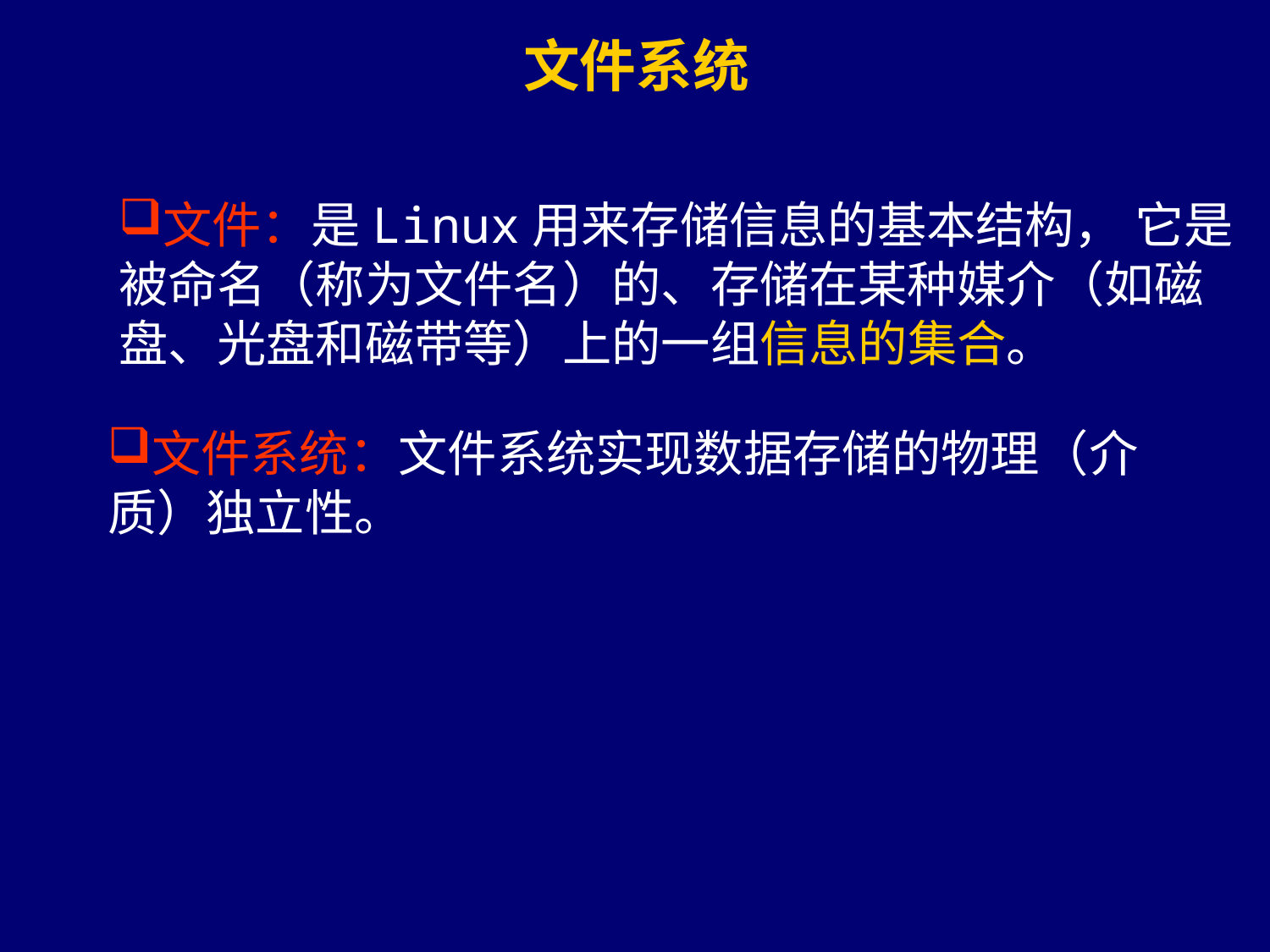

# 文件系统
文件：是Linux用来存储信息的基本结构， 它是被命名（称为文件名）的、存储在某种媒介（如磁盘、光盘和磁带等）上的一组信息的集合。
文件系统：文件系统实现数据存储的物理（介质）独立性。
6